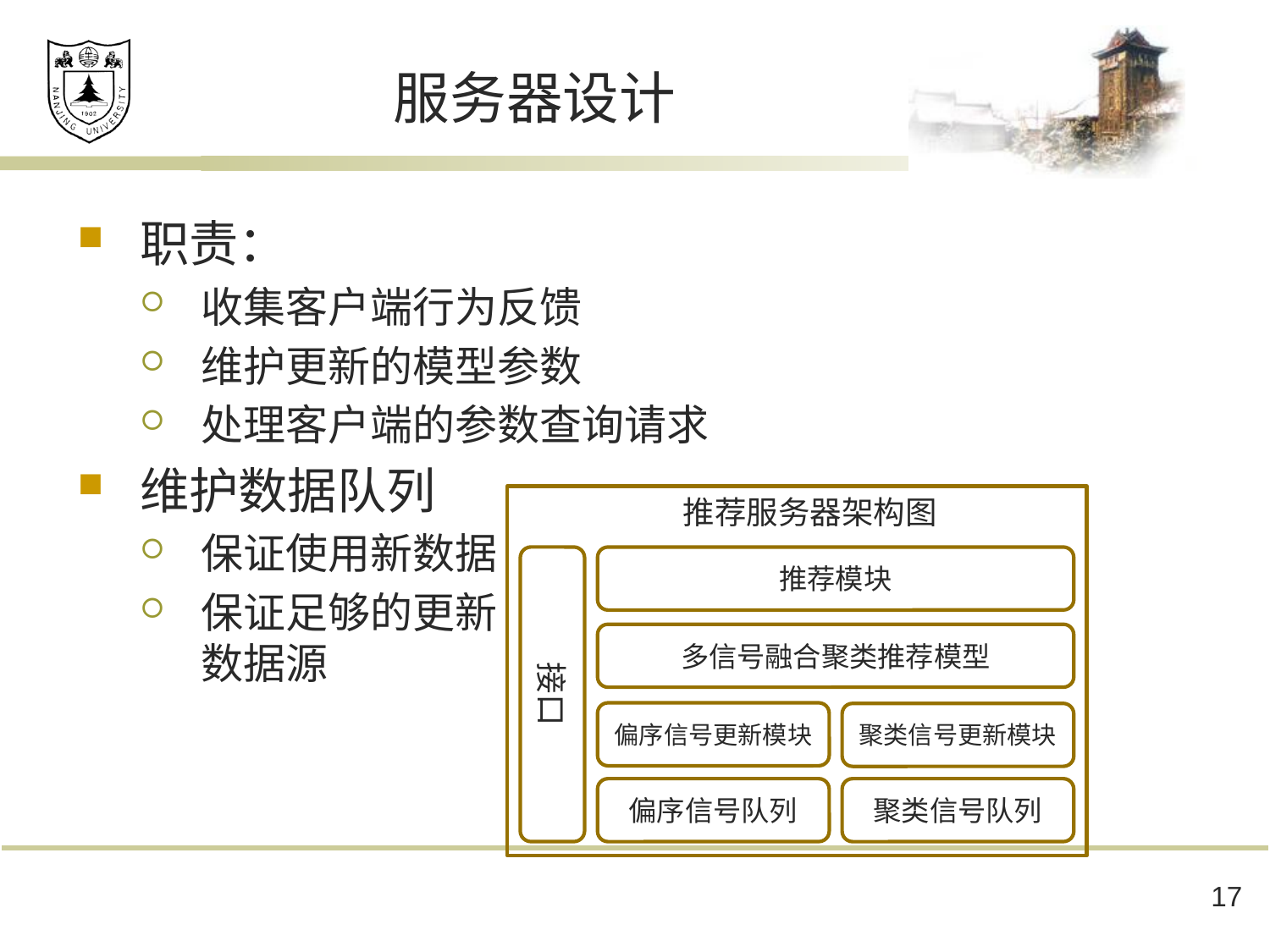

# 服务器设计
职责：
收集客户端行为反馈
维护更新的模型参数
处理客户端的参数查询请求
维护数据队列
保证使用新数据
保证足够的更新
数据源

推荐服务器架构图
接口
推荐模块
多信号融合聚类推荐模型
偏序信号更新模块
聚类信号更新模块
偏序信号队列
聚类信号队列
17